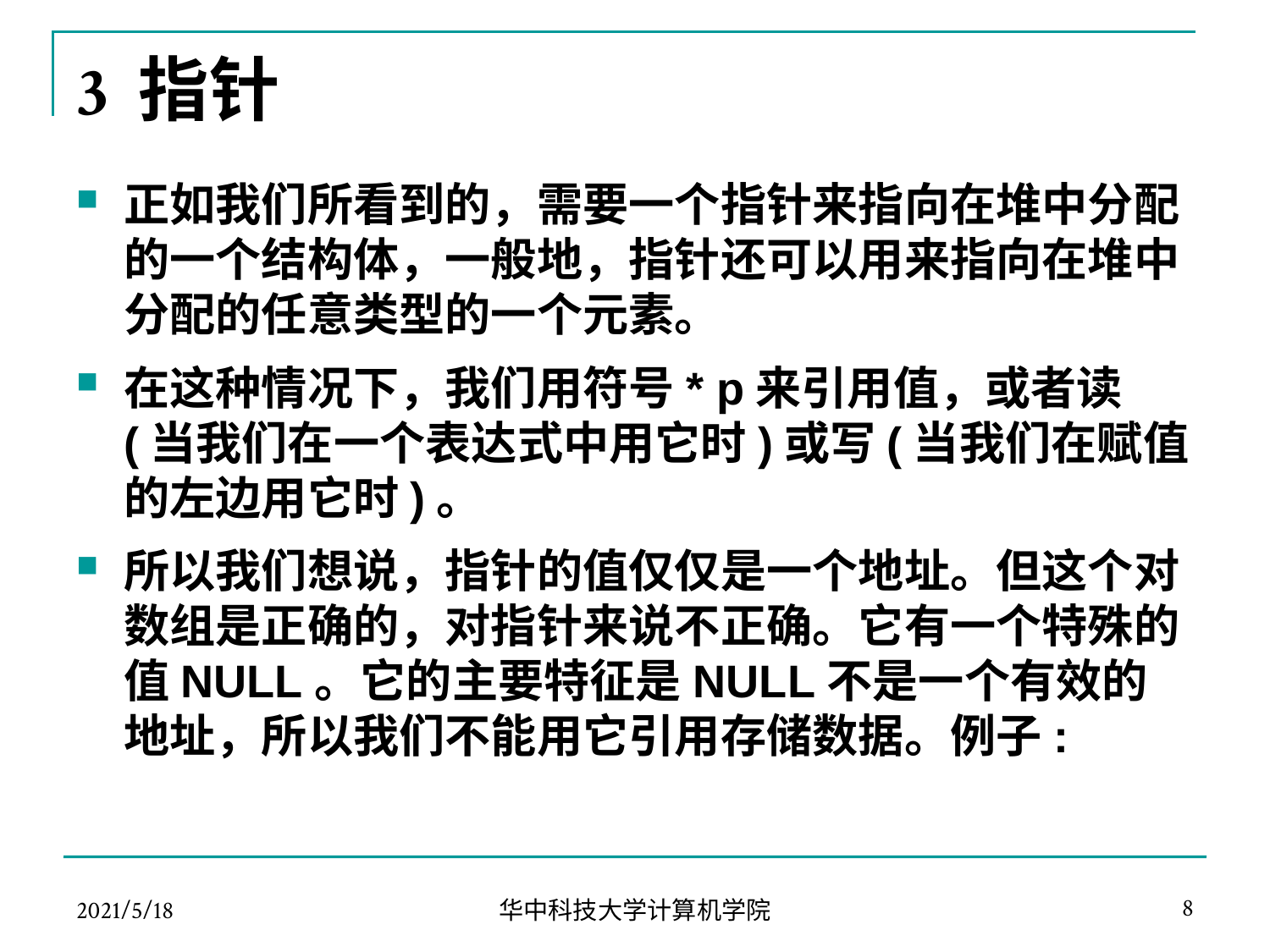

# 3 指针
正如我们所看到的，需要一个指针来指向在堆中分配的一个结构体，一般地，指针还可以用来指向在堆中分配的任意类型的一个元素。
在这种情况下，我们用符号* p来引用值，或者读(当我们在一个表达式中用它时)或写(当我们在赋值的左边用它时)。
所以我们想说，指针的值仅仅是一个地址。但这个对数组是正确的，对指针来说不正确。它有一个特殊的值NULL。它的主要特征是NULL不是一个有效的地址，所以我们不能用它引用存储数据。例子:
2021/5/18
8
华中科技大学计算机学院